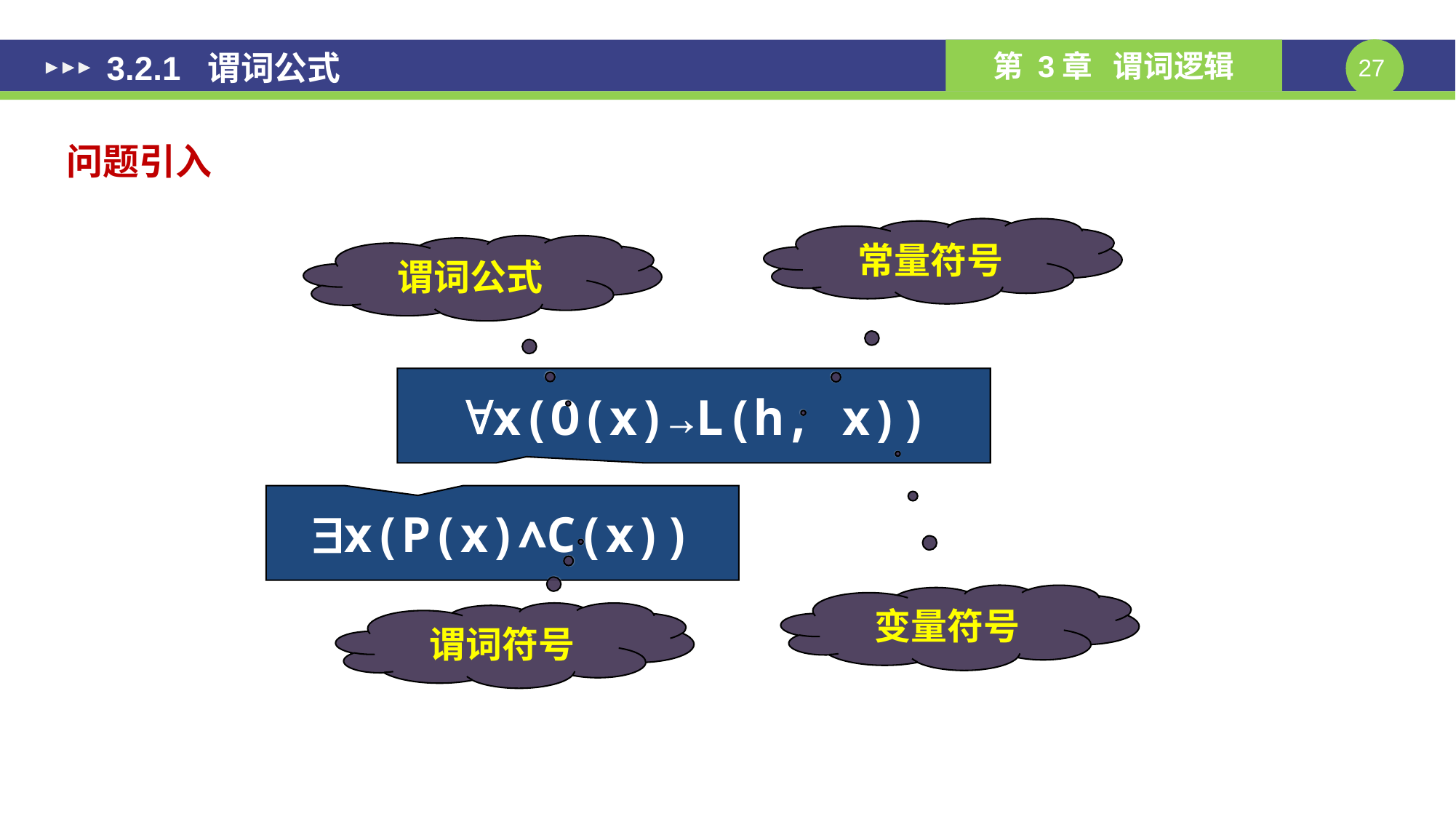

3.2.1  谓词公式
问题引入
常量符号
谓词公式
∀x(O(x)→L(h, x))
∃x(P(x)∧C(x))
变量符号
谓词符号